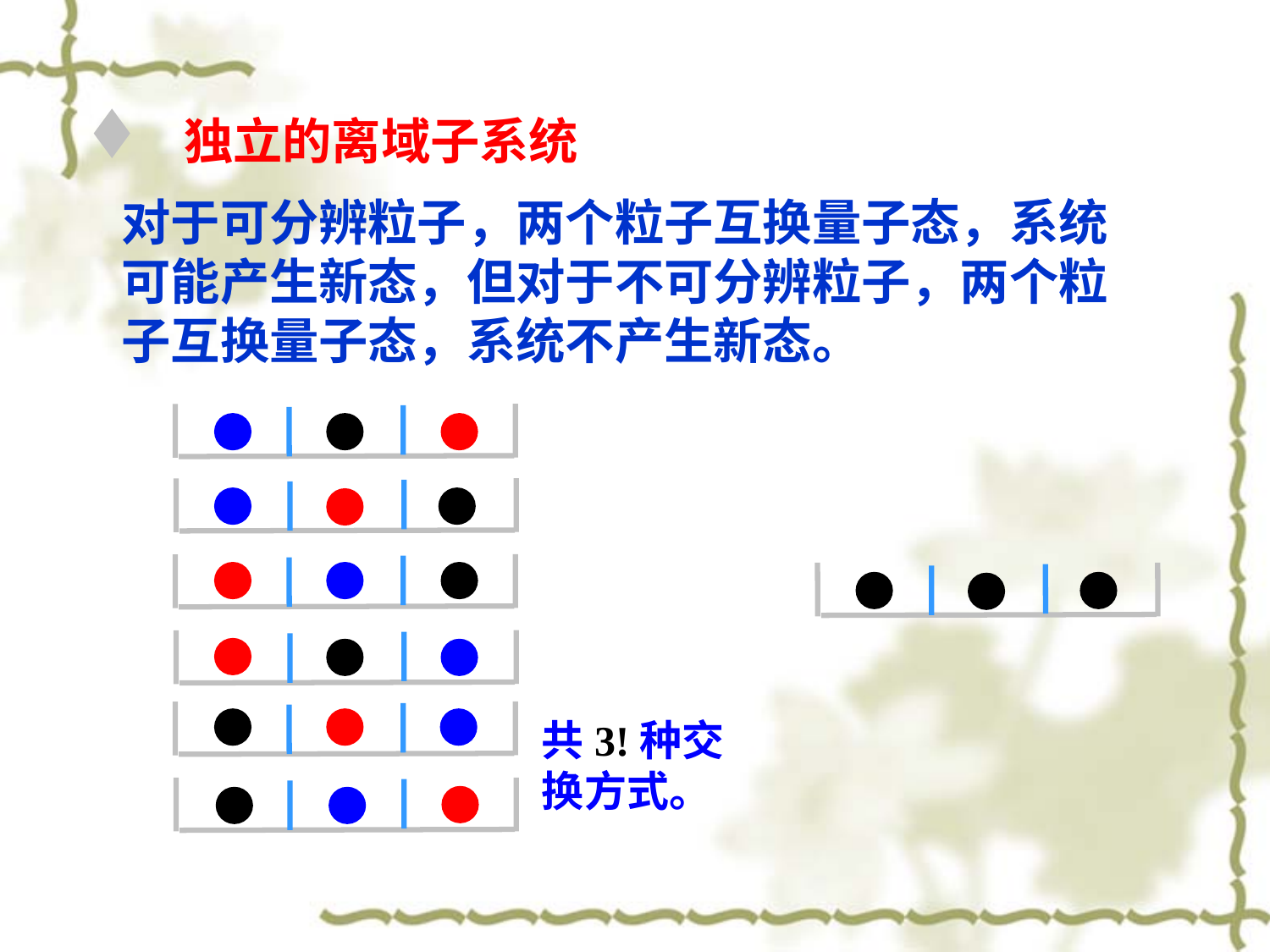

独立的离域子系统

对于可分辨粒子，两个粒子互换量子态，系统可能产生新态，但对于不可分辨粒子，两个粒子互换量子态，系统不产生新态。

共3!种交换方式。